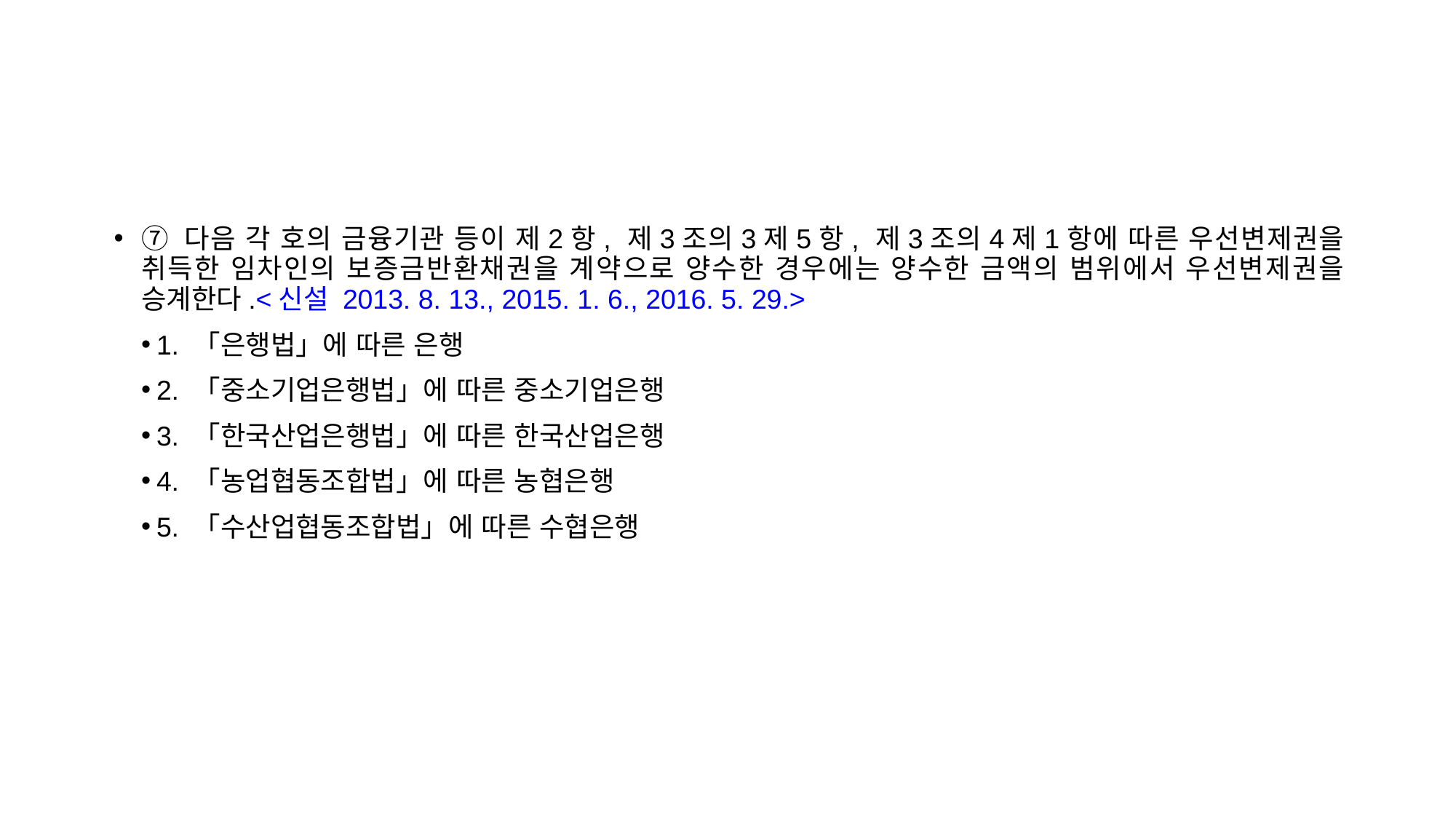

⑦ 다음 각 호의 금융기관 등이 제2항, 제3조의3제5항, 제3조의4제1항에 따른 우선변제권을 취득한 임차인의 보증금반환채권을 계약으로 양수한 경우에는 양수한 금액의 범위에서 우선변제권을 승계한다.<신설 2013. 8. 13., 2015. 1. 6., 2016. 5. 29.>
1. 「은행법」에 따른 은행
2. 「중소기업은행법」에 따른 중소기업은행
3. 「한국산업은행법」에 따른 한국산업은행
4. 「농업협동조합법」에 따른 농협은행
5. 「수산업협동조합법」에 따른 수협은행